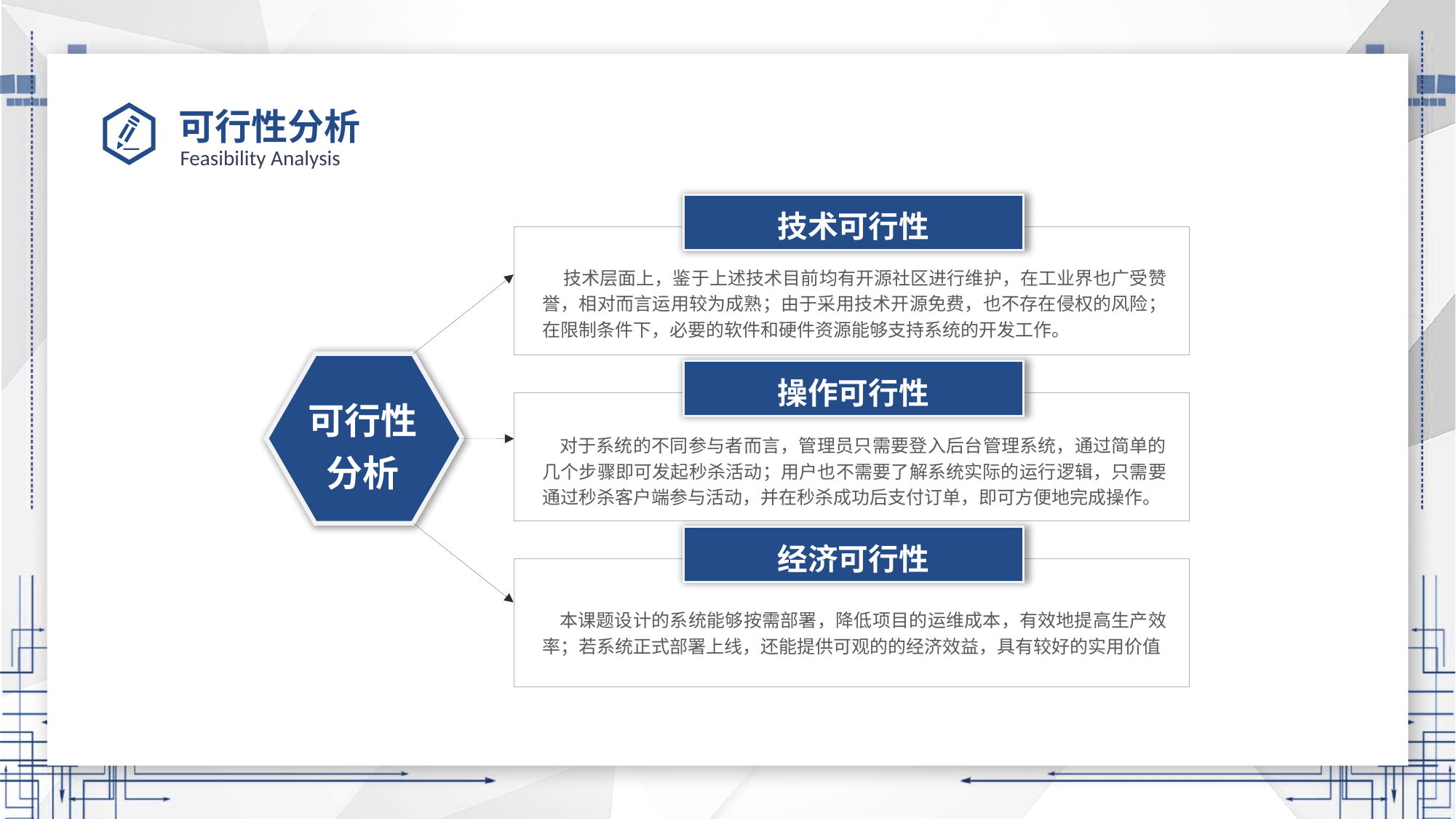

# 可行性分析
Feasibility Analysis

技术可行性

    技术层面上，鉴于上述技术目前均有开源社区进行维护，在工业界也广受赞誉，相对而言运用较为成熟；由于采用技术开源免费，也不存在侵权的风险；在限制条件下，必要的软件和硬件资源能够支持系统的开发工作。

操作可行性

   对于系统的不同参与者而言，管理员只需要登入后台管理系统，通过简单的几个步骤即可发起秒杀活动；用户也不需要了解系统实际的运行逻辑，只需要通过秒杀客户端参与活动，并在秒杀成功后支付订单，即可方便地完成操作。
可行性分析

经济可行性

   本课题设计的系统能够按需部署，降低项目的运维成本，有效地提高生产效率；若系统正式部署上线，还能提供可观的的经济效益，具有较好的实用价值